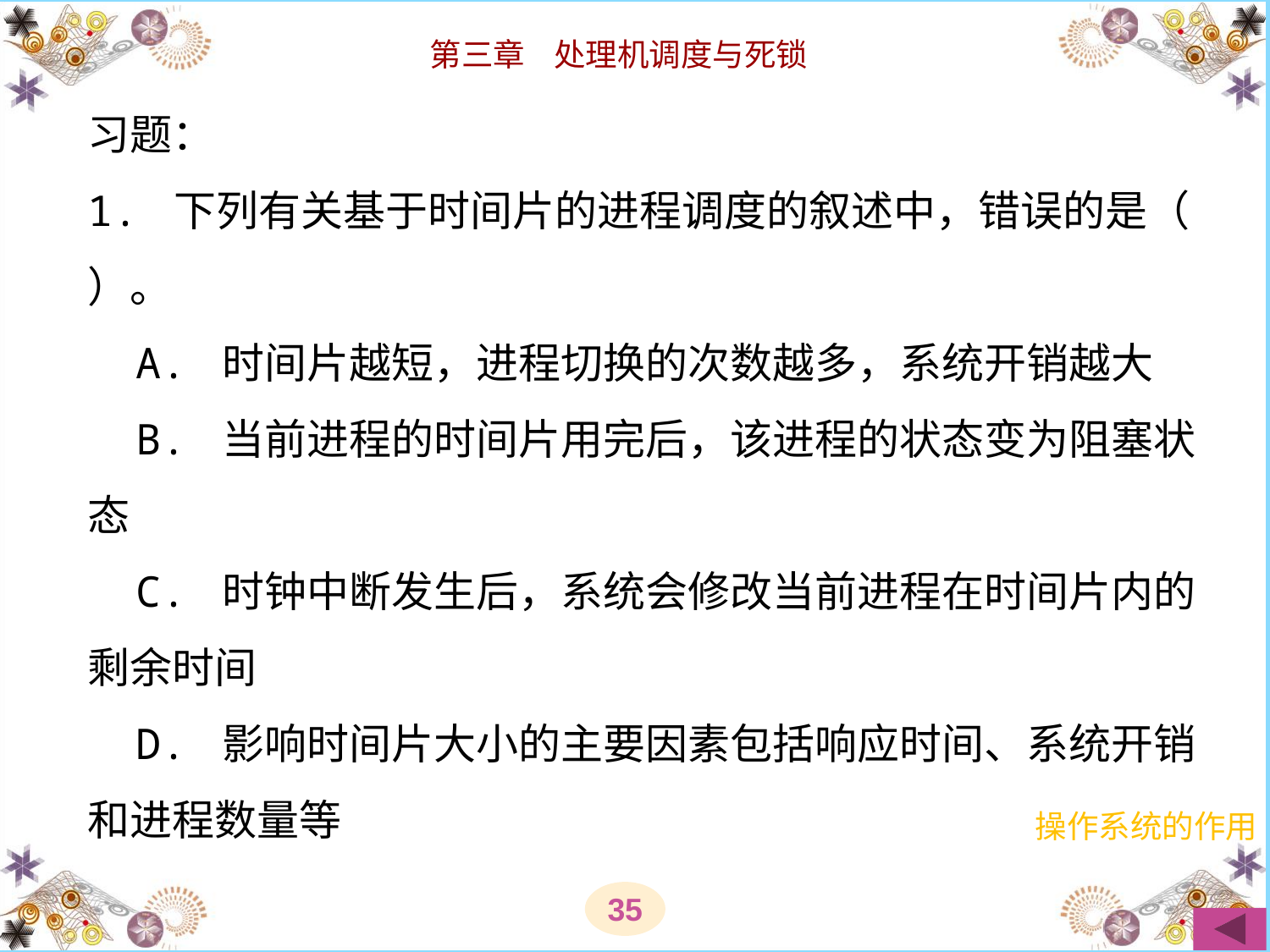

# 习题： 1. 下列有关基于时间片的进程调度的叙述中，错误的是（  ）。　 A. 时间片越短，进程切换的次数越多，系统开销越大 B. 当前进程的时间片用完后，该进程的状态变为阻塞状态 C. 时钟中断发生后，系统会修改当前进程在时间片内的剩余时间 D. 影响时间片大小的主要因素包括响应时间、系统开销和进程数量等
操作系统的作用